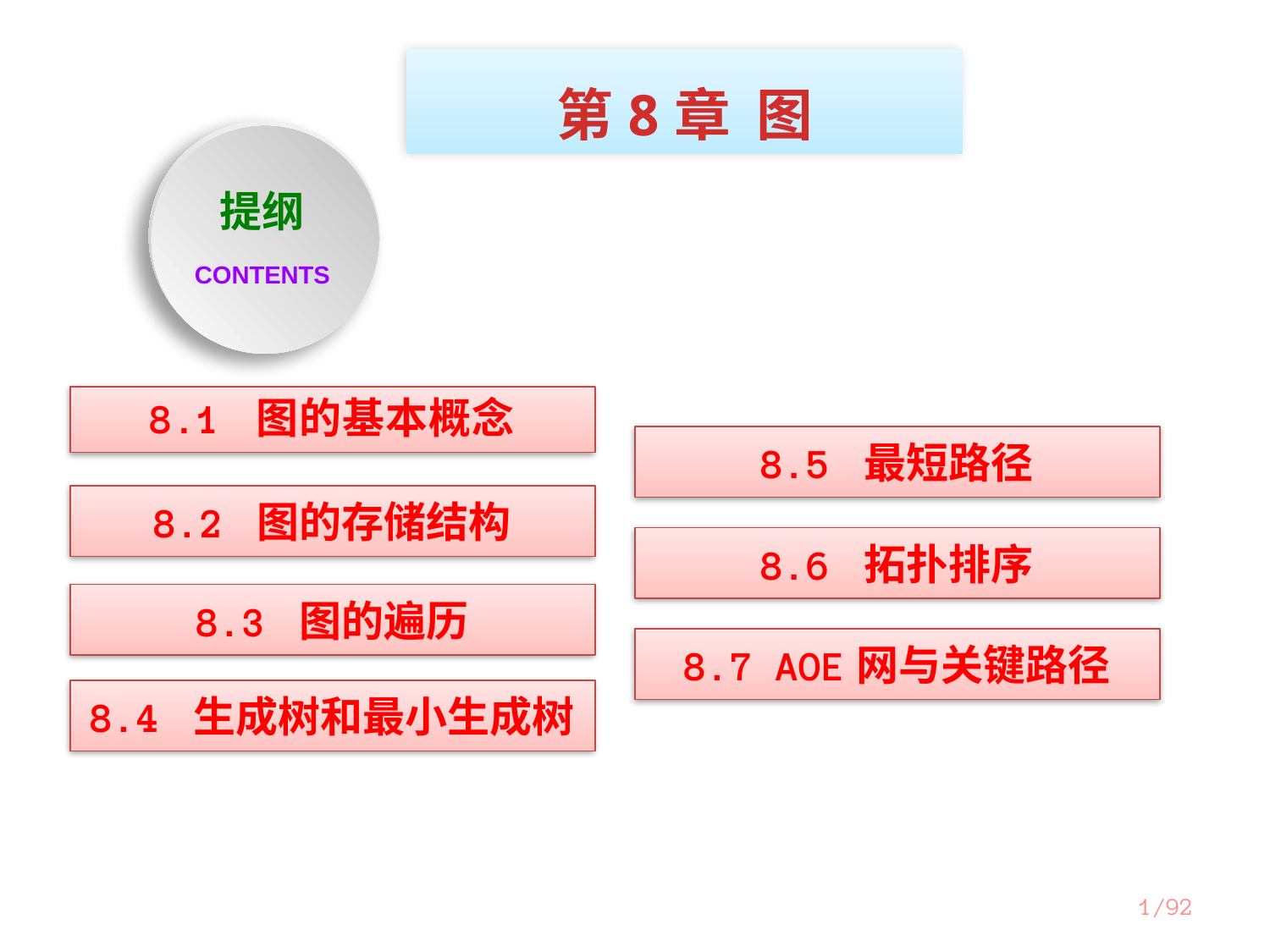

第8章  图

提纲
CONTENTS
8.1 图的基本概念
8.5 最短路径
8.2 图的存储结构
8.6 拓扑排序
8.3 图的遍历
8.7 AOE网与关键路径
8.4 生成树和最小生成树
1/92